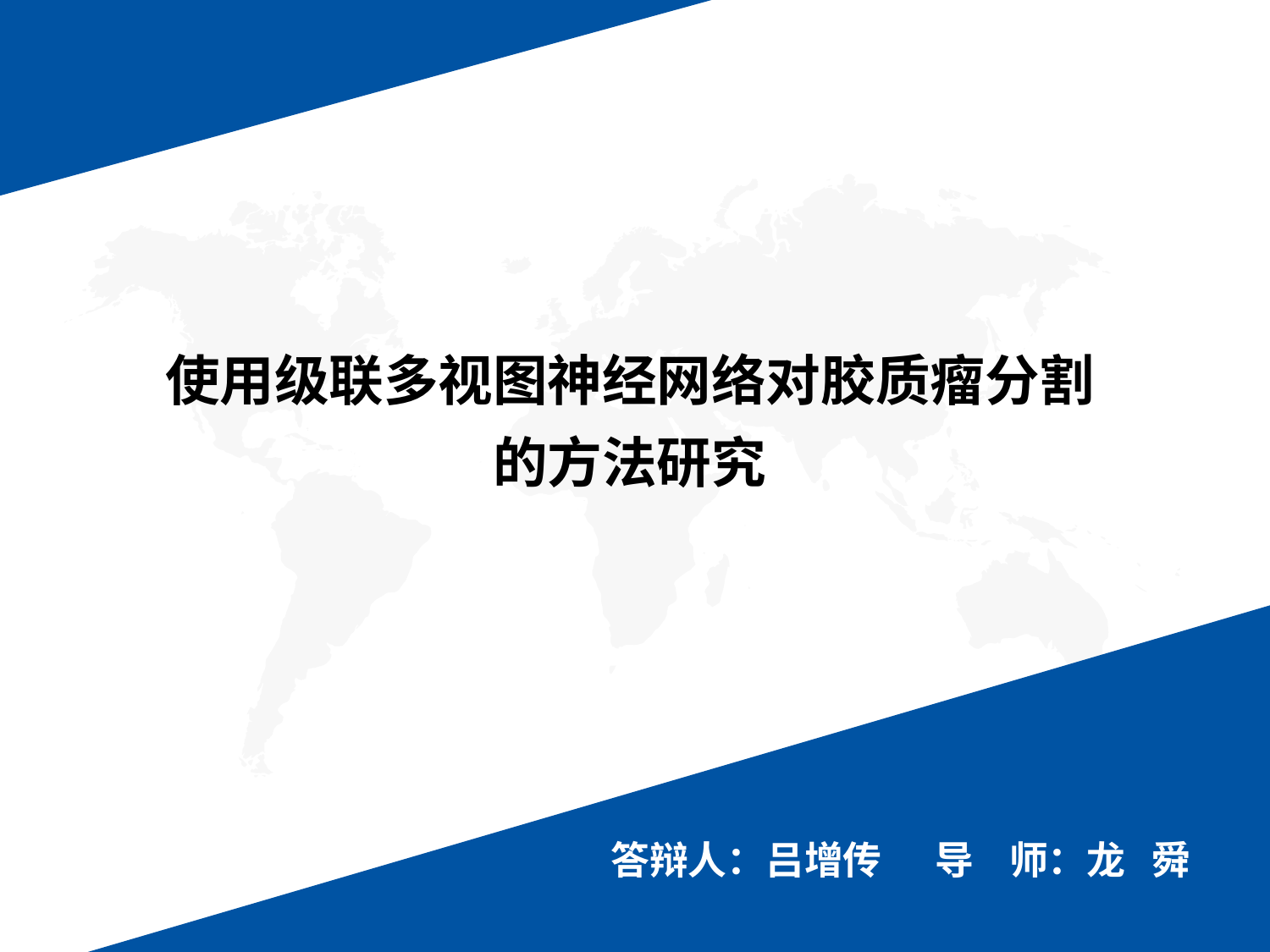

使用级联多视图神经网络对胶质瘤分割
的方法研究

答辩人：吕增传      导    师：龙   舜